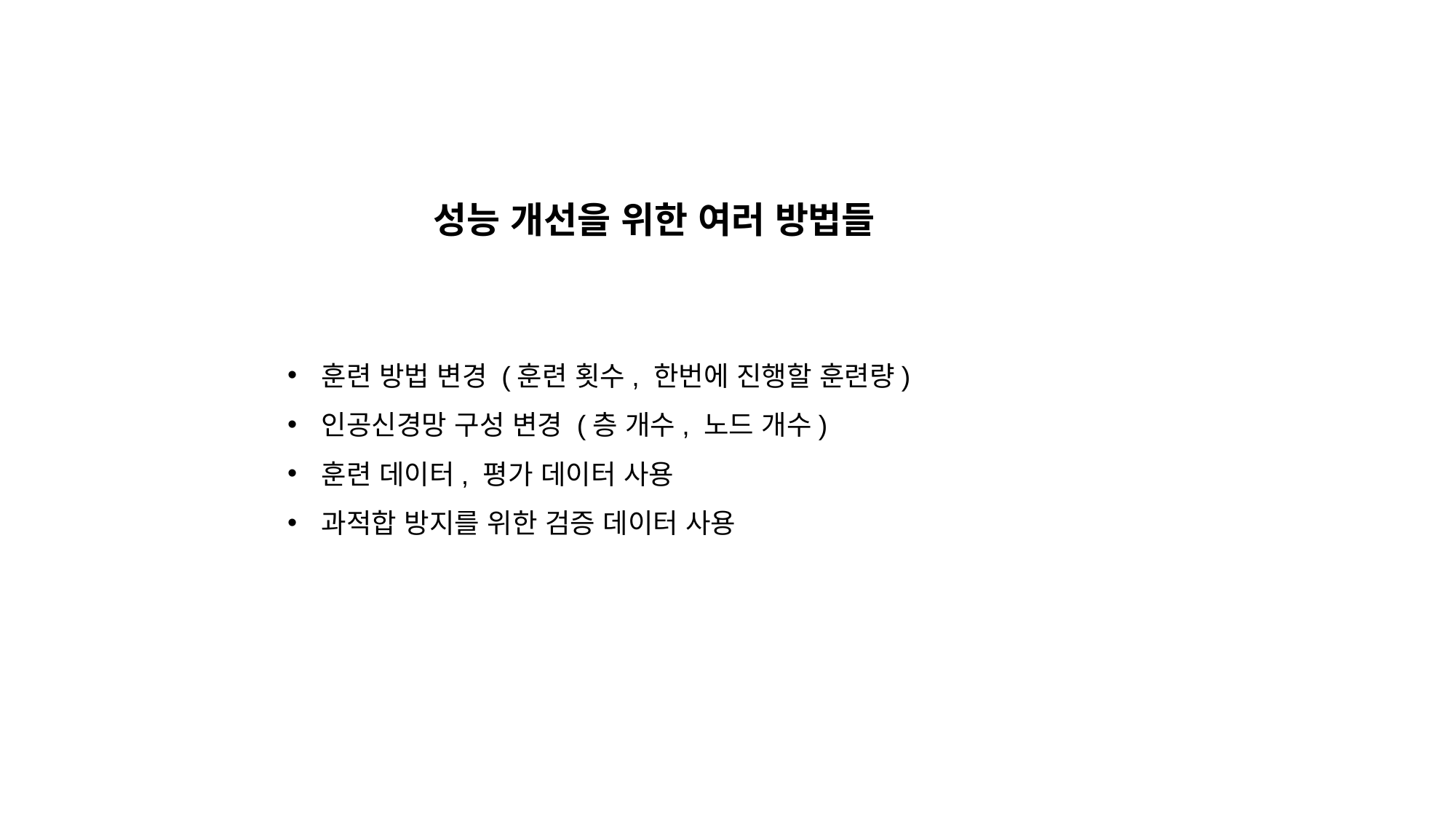

성능 개선을 위한 여러 방법들
훈련 방법 변경 (훈련 횟수, 한번에 진행할 훈련량)
인공신경망 구성 변경 (층 개수, 노드 개수)
훈련 데이터, 평가 데이터 사용
과적합 방지를 위한 검증 데이터 사용